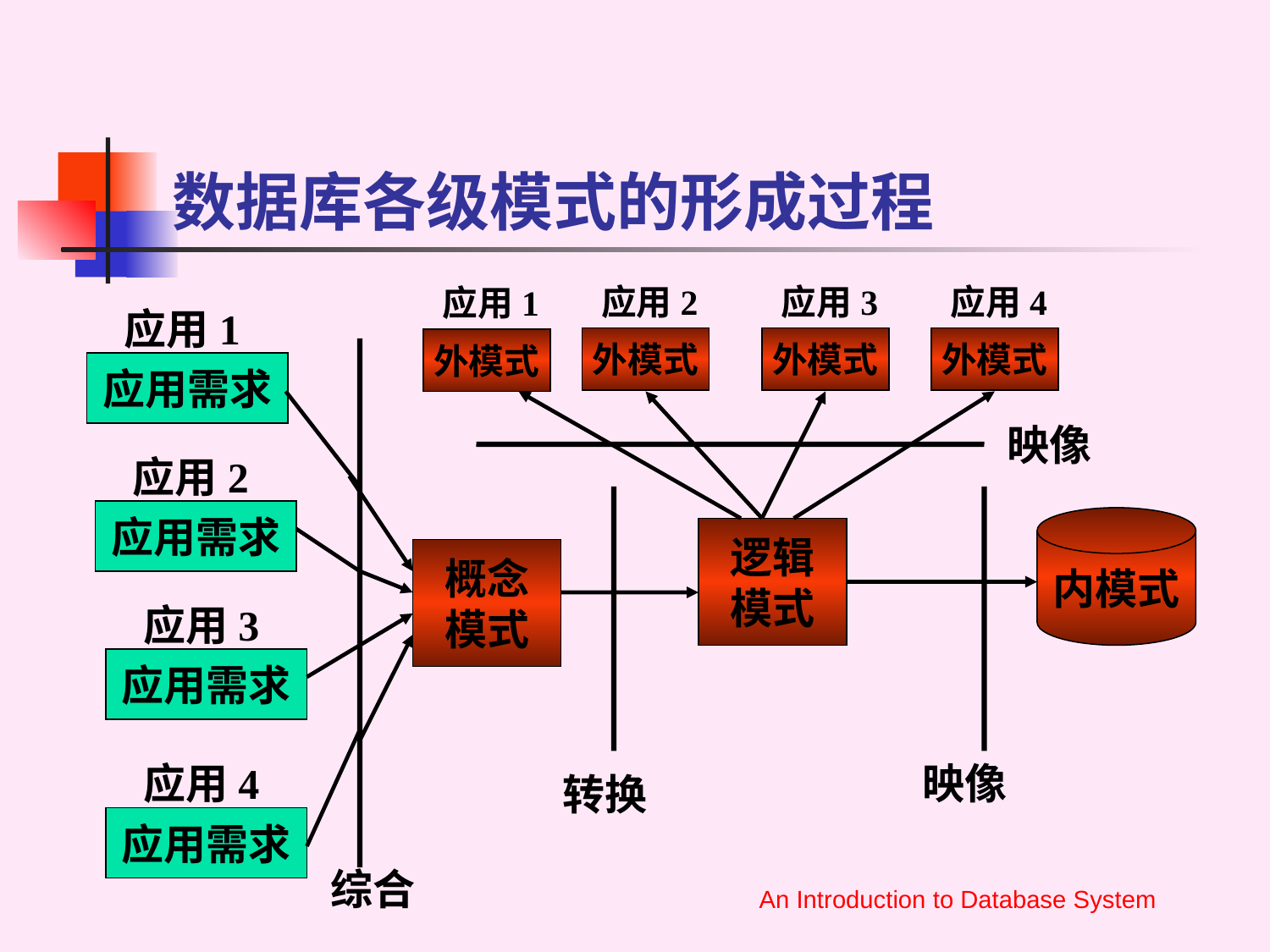

# 数据库各级模式的形成过程
应用2
应用3
应用4
应用1
外模式
外模式
外模式
外模式
应用1
应用需求

综合

映像

应用2
应用需求

概念
模式

转换

映像
内模式
逻辑
模式
应用3
应用需求
应用4
应用需求
An Introduction to Database System